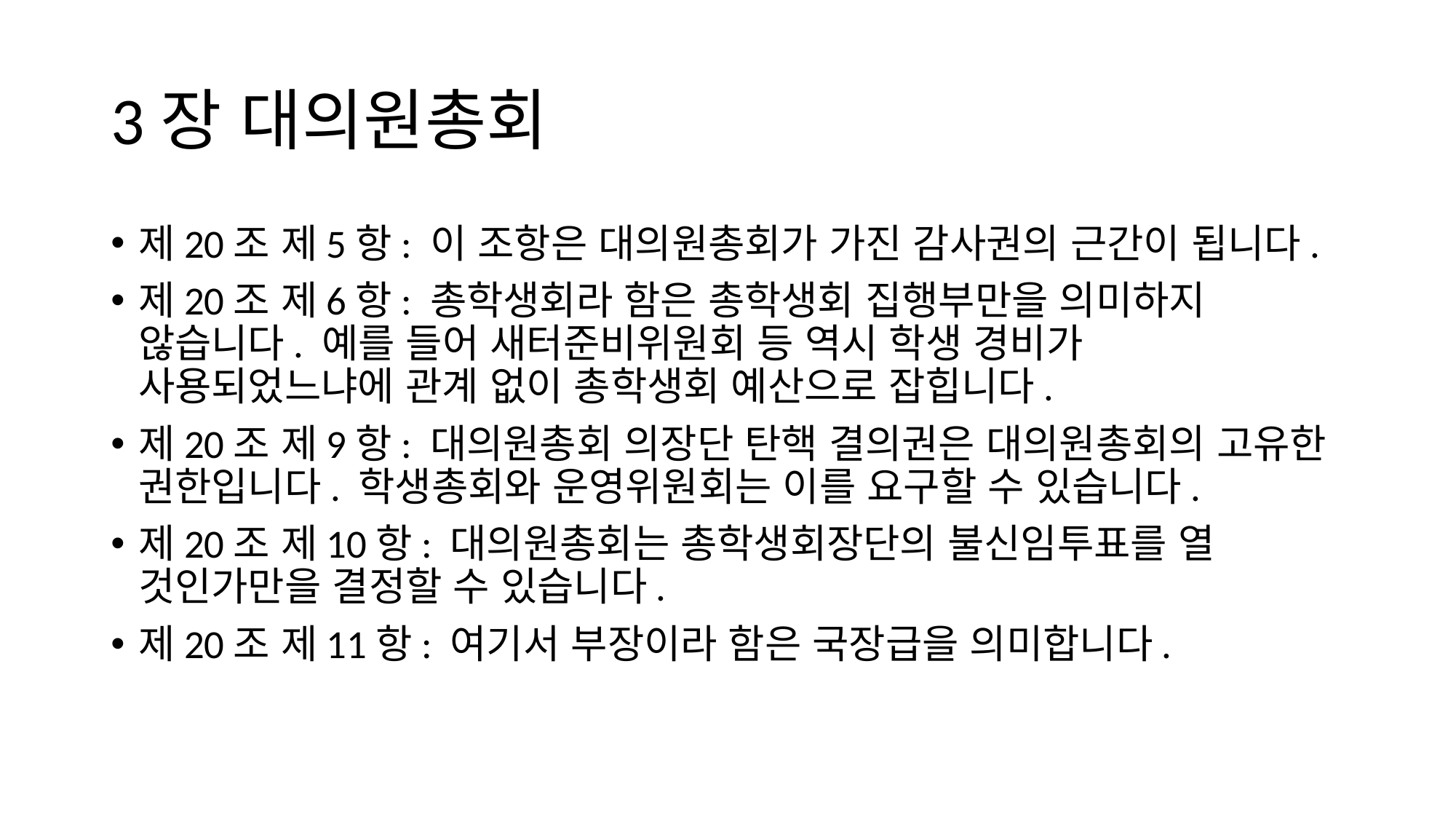

# 3장 대의원총회
제20조 제5항: 이 조항은 대의원총회가 가진 감사권의 근간이 됩니다.
제20조 제6항: 총학생회라 함은 총학생회 집행부만을 의미하지 않습니다. 예를 들어 새터준비위원회 등 역시 학생 경비가 사용되었느냐에 관계 없이 총학생회 예산으로 잡힙니다.
제20조 제9항: 대의원총회 의장단 탄핵 결의권은 대의원총회의 고유한 권한입니다. 학생총회와 운영위원회는 이를 요구할 수 있습니다.
제20조 제10항: 대의원총회는 총학생회장단의 불신임투표를 열 것인가만을 결정할 수 있습니다.
제20조 제11항: 여기서 부장이라 함은 국장급을 의미합니다.